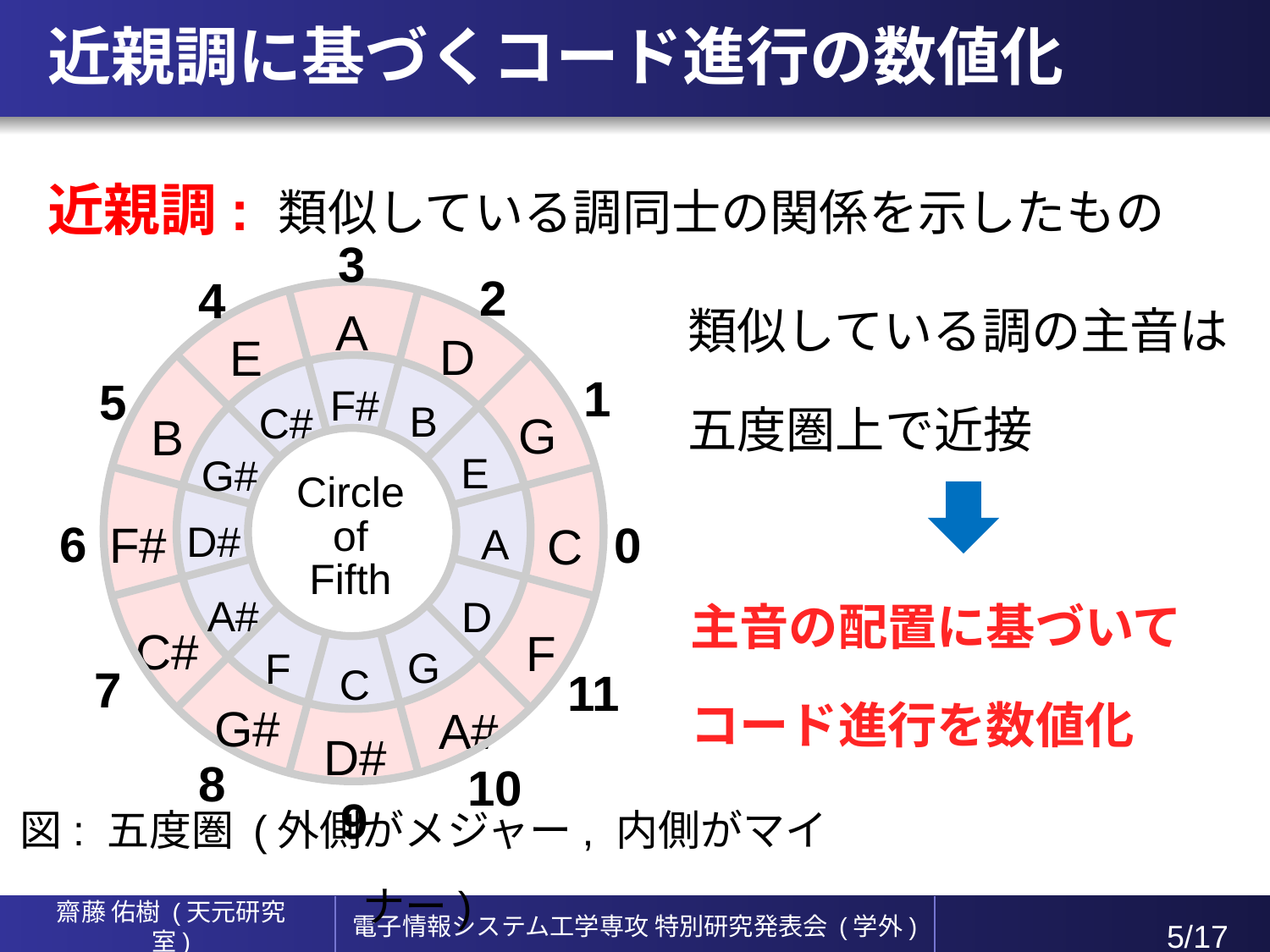

# 近親調に基づくコード進行の数値化
近親調: 類似している調同士の関係を示したもの

3
2
4
類似している調の主音は
五度圏上で近接

A
D
E
1
5

F#
B
C#
G
B
E
G#

6
F#
0
C
D#
Circle
of
Fifth
A
主音の配置に基づいて
コード進行を数値化
A#
D
C#
F
G
F
7
11
C
G#
A#
D#
8
10
9
図: 五度圏 (外側がメジャー, 内側がマイナー)
5/17